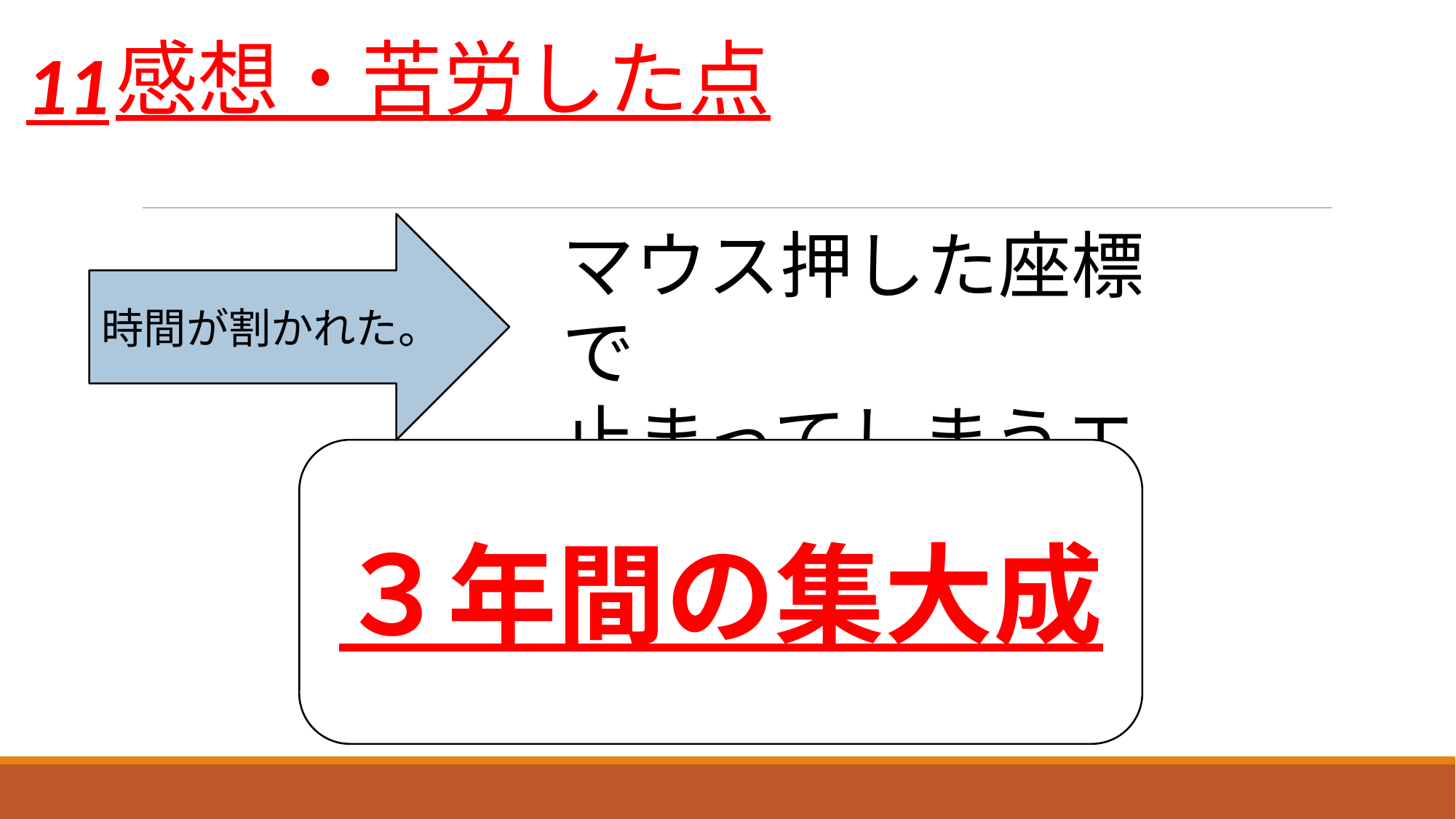

感想・苦労した点
時間が割かれた。
マウス押した座標で
止まってしまうエラー
３年間の集大成